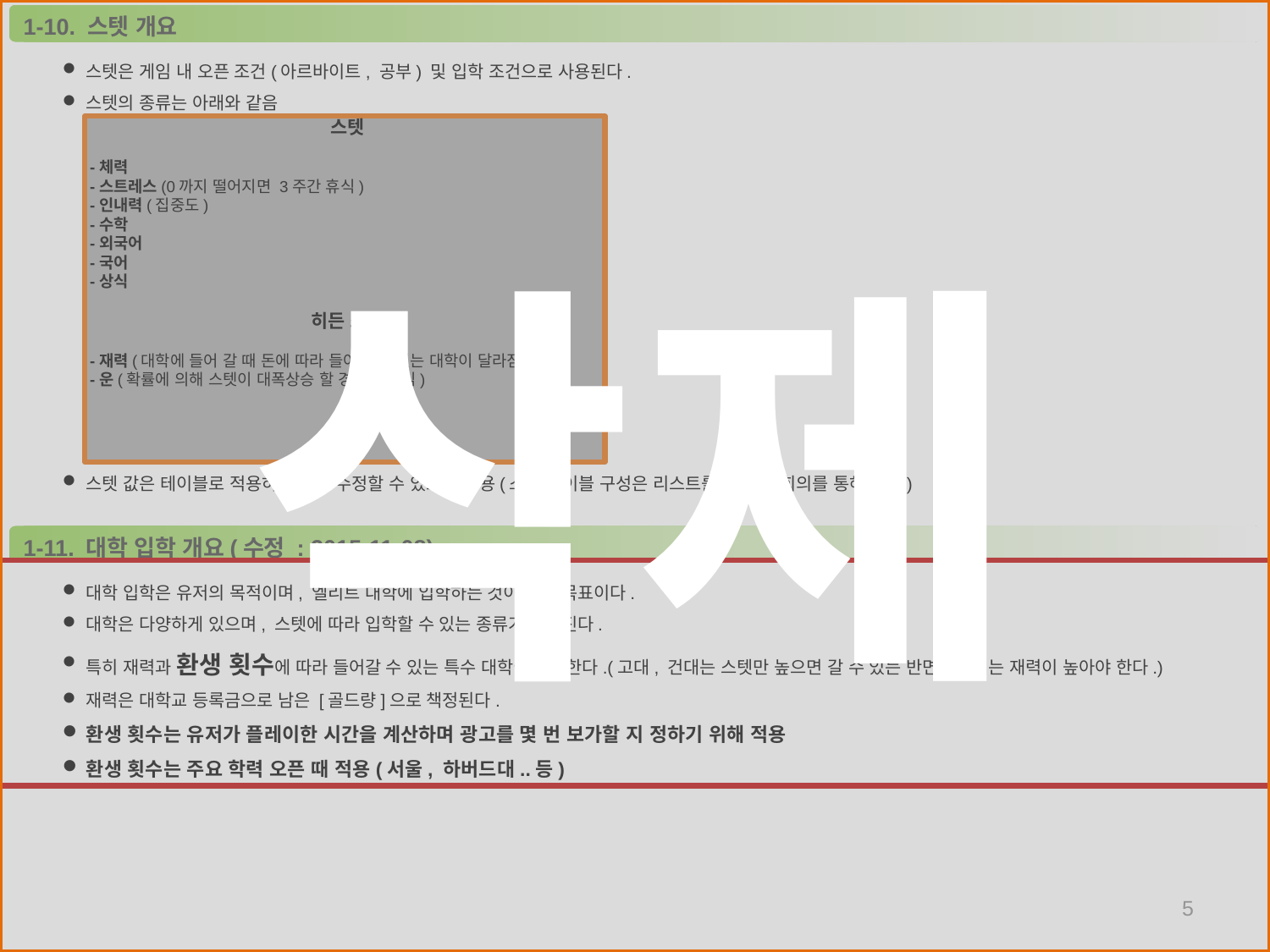

삭제
1-10. 스텟 개요
스텟은 게임 내 오픈 조건(아르바이트, 공부) 및 입학 조건으로 사용된다.
스텟의 종류는 아래와 같음

스텟 값은 테이블로 적용하여 값을 수정할 수 있도록 적용(스텟 테이블 구성은 리스트를 뽑은 후 회의를 통해 결정)
스텟

-체력
-스트레스(0까지 떨어지면 3주간 휴식)
-인내력(집중도)
-수학
-외국어
-국어
-상식

히든 스텟

-재력(대학에 들어 갈 때 돈에 따라 들어갈 수 있는 대학이 달라짐)
-운(확률에 의해 스텟이 대폭상승 할 경우가 생김)
1-11. 대학 입학 개요(수정 : 2015-11-08)

대학 입학은 유저의 목적이며, 엘리트 대학에 입학하는 것이 최종 목표이다.
대학은 다양하게 있으며, 스텟에 따라 입학할 수 있는 종류가 달라진다.
특히 재력과 환생 횟수에 따라 들어갈 수 있는 특수 대학이 존재한다.(고대, 건대는 스텟만 높으면 갈 수 있는 반면, 연대는 재력이 높아야 한다.)
재력은 대학교 등록금으로 남은 [골드량]으로 책정된다.
환생 횟수는 유저가 플레이한 시간을 계산하며 광고를 몇 번 보가할 지 정하기 위해 적용
환생 횟수는 주요 학력 오픈 때 적용(서울, 하버드대..등)
5